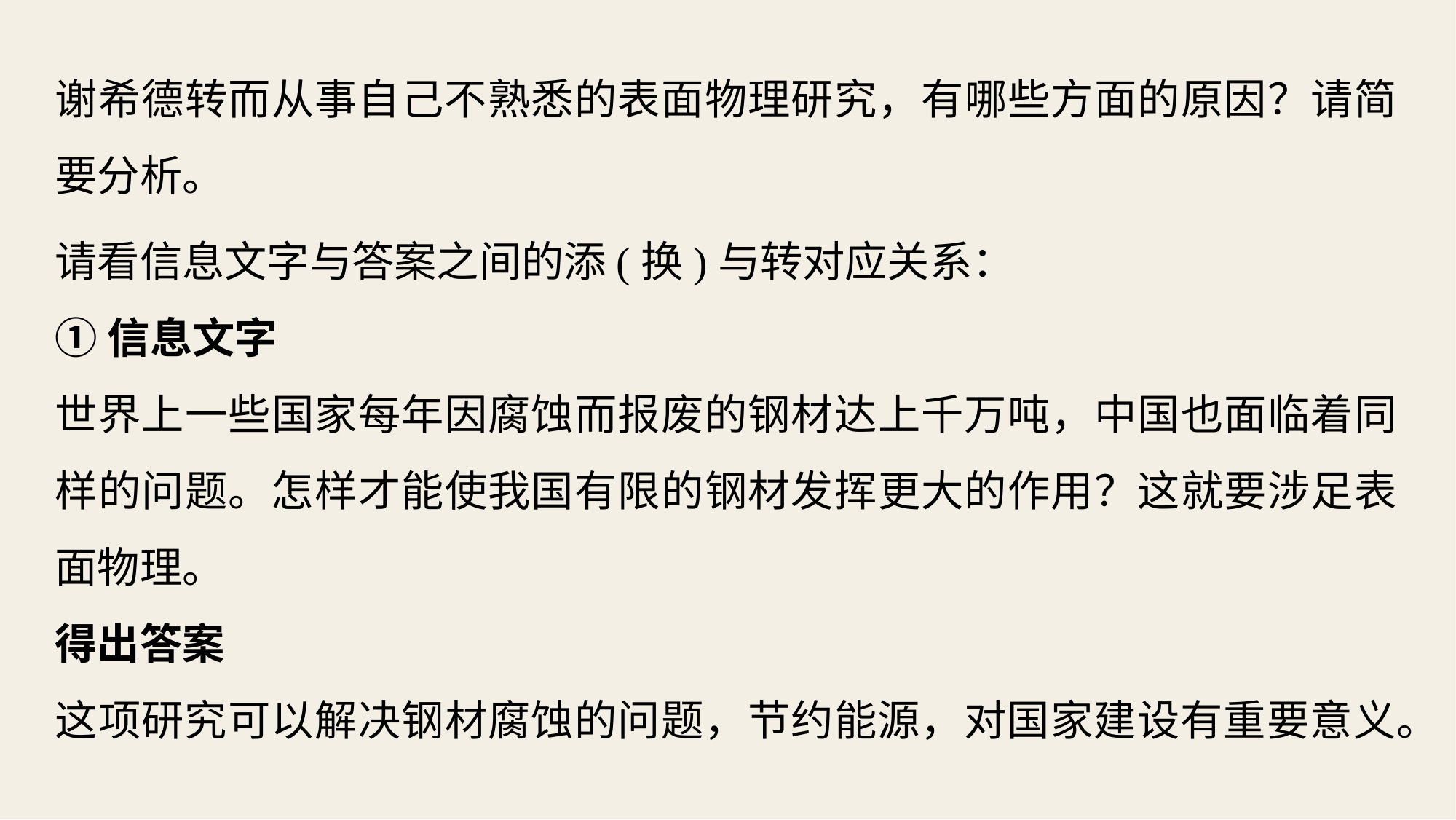

谢希德转而从事自己不熟悉的表面物理研究，有哪些方面的原因？请简要分析。
请看信息文字与答案之间的添(换)与转对应关系：
①信息文字
世界上一些国家每年因腐蚀而报废的钢材达上千万吨，中国也面临着同样的问题。怎样才能使我国有限的钢材发挥更大的作用？这就要涉足表面物理。
得出答案
这项研究可以解决钢材腐蚀的问题，节约能源，对国家建设有重要意义。